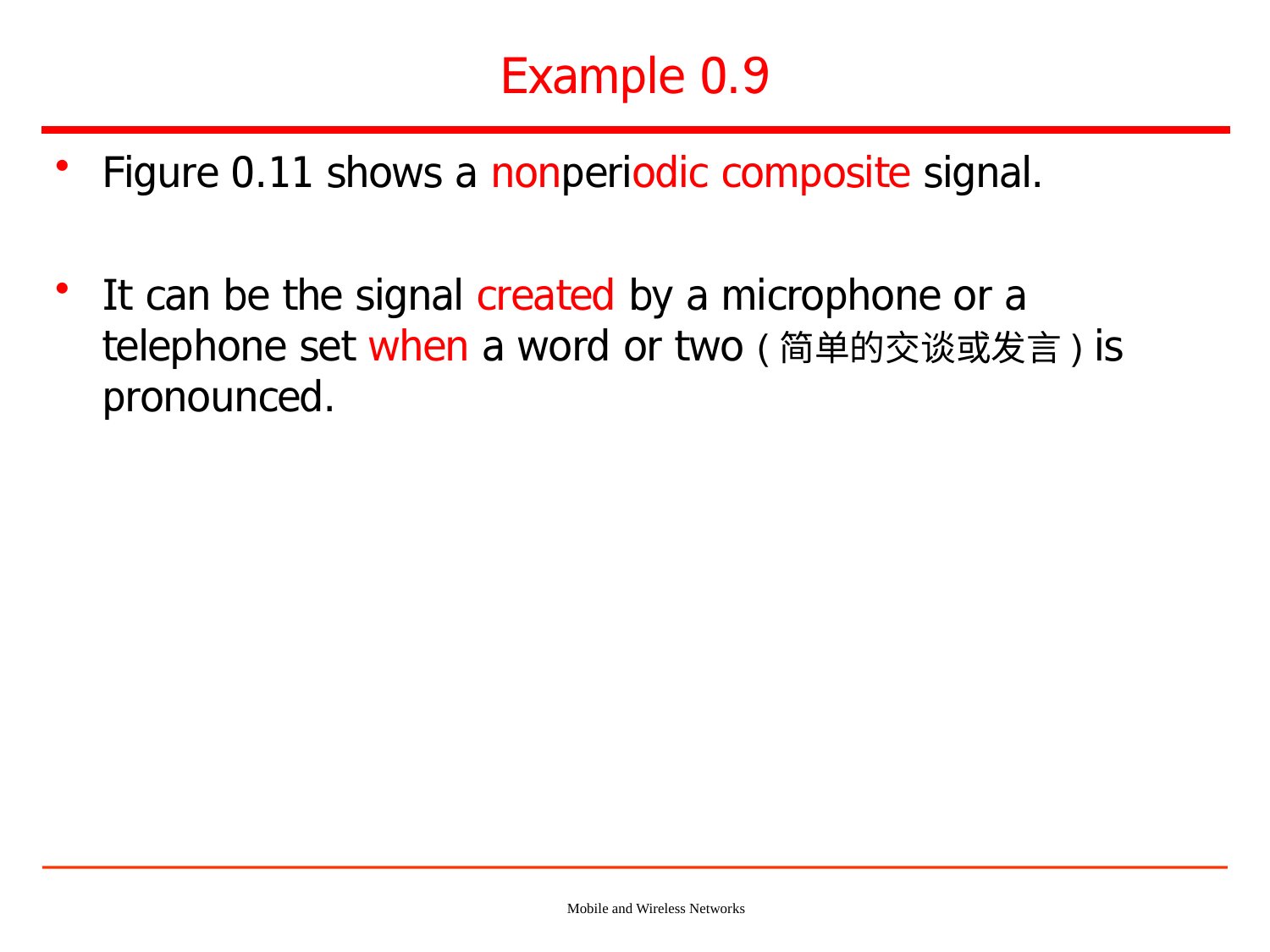

# Example 0.9
Figure 0.11 shows a nonperiodic composite signal.

It can be the signal created by a microphone or a telephone set when a word or two (简单的交谈或发言) is pronounced.
Mobile and Wireless Networks